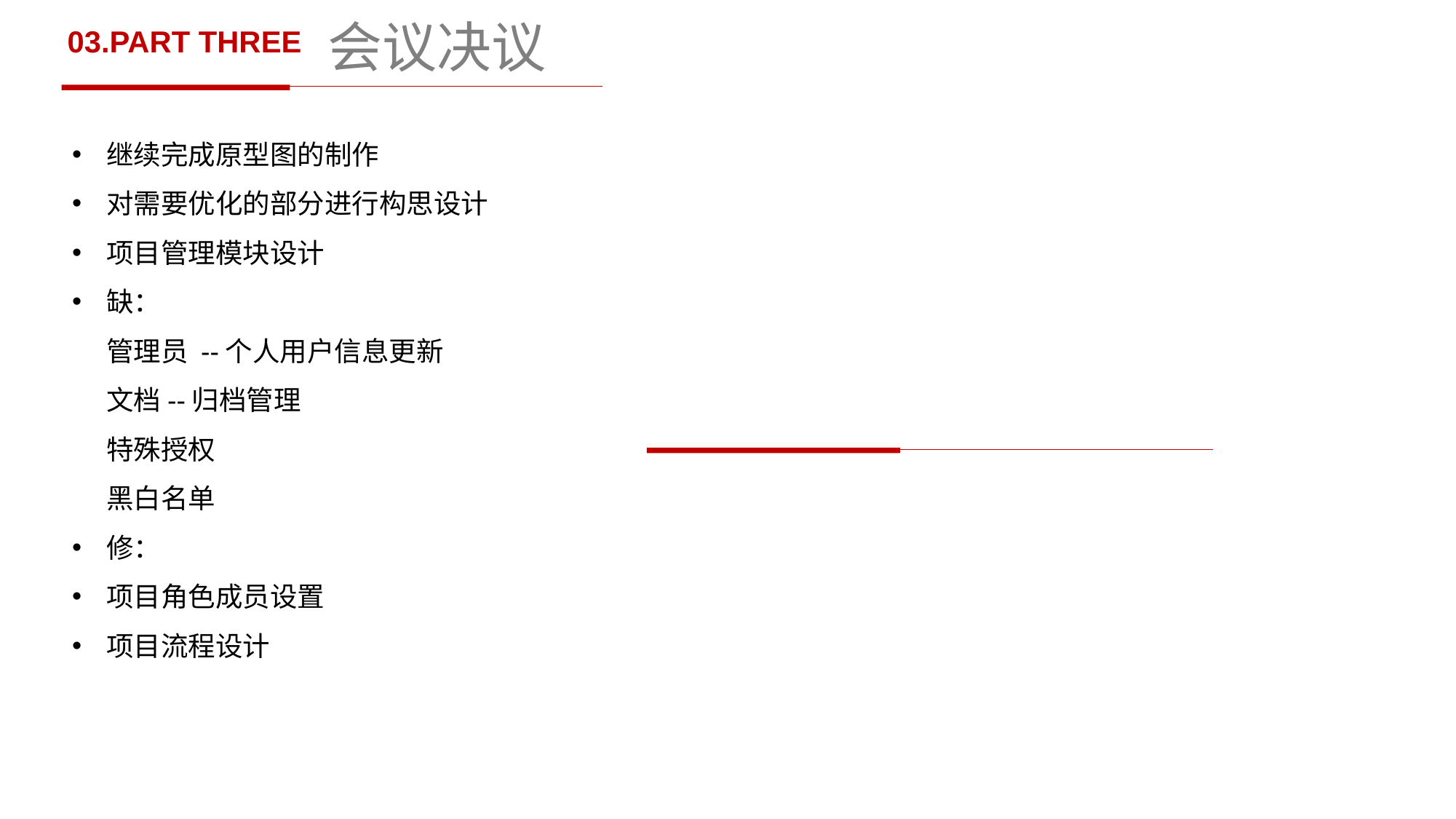

# 会议决议
03.PART THREE

继续完成原型图的制作
对需要优化的部分进行构思设计
项目管理模块设计
缺：
管理员 --个人用户信息更新
文档--归档管理
特殊授权
黑白名单
修：
项目角色成员设置
项目流程设计